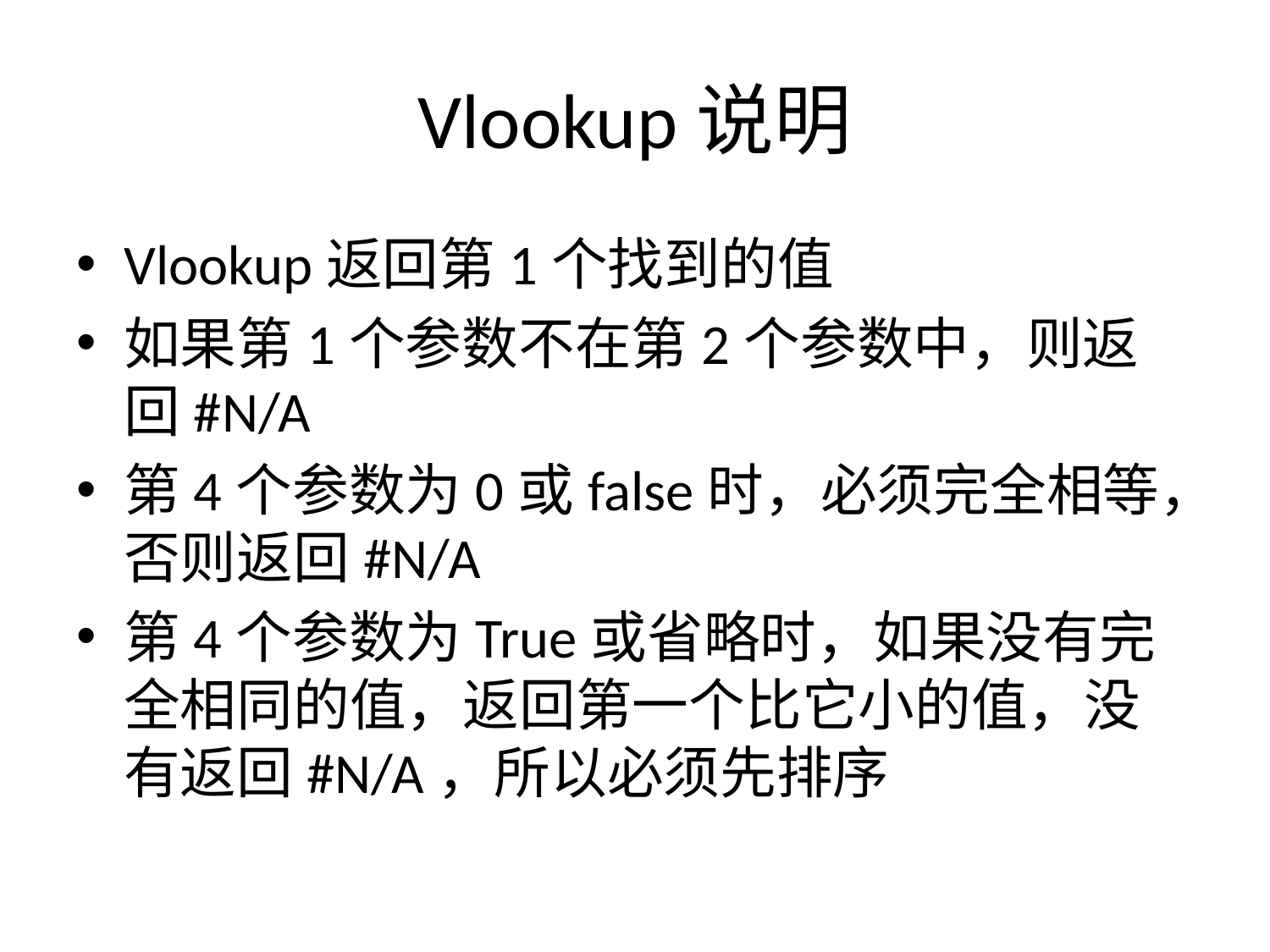

# Vlookup说明
Vlookup返回第1个找到的值
如果第1个参数不在第2个参数中，则返回#N/A
第4个参数为0或false时，必须完全相等，否则返回#N/A
第4个参数为True或省略时，如果没有完全相同的值，返回第一个比它小的值，没有返回#N/A，所以必须先排序